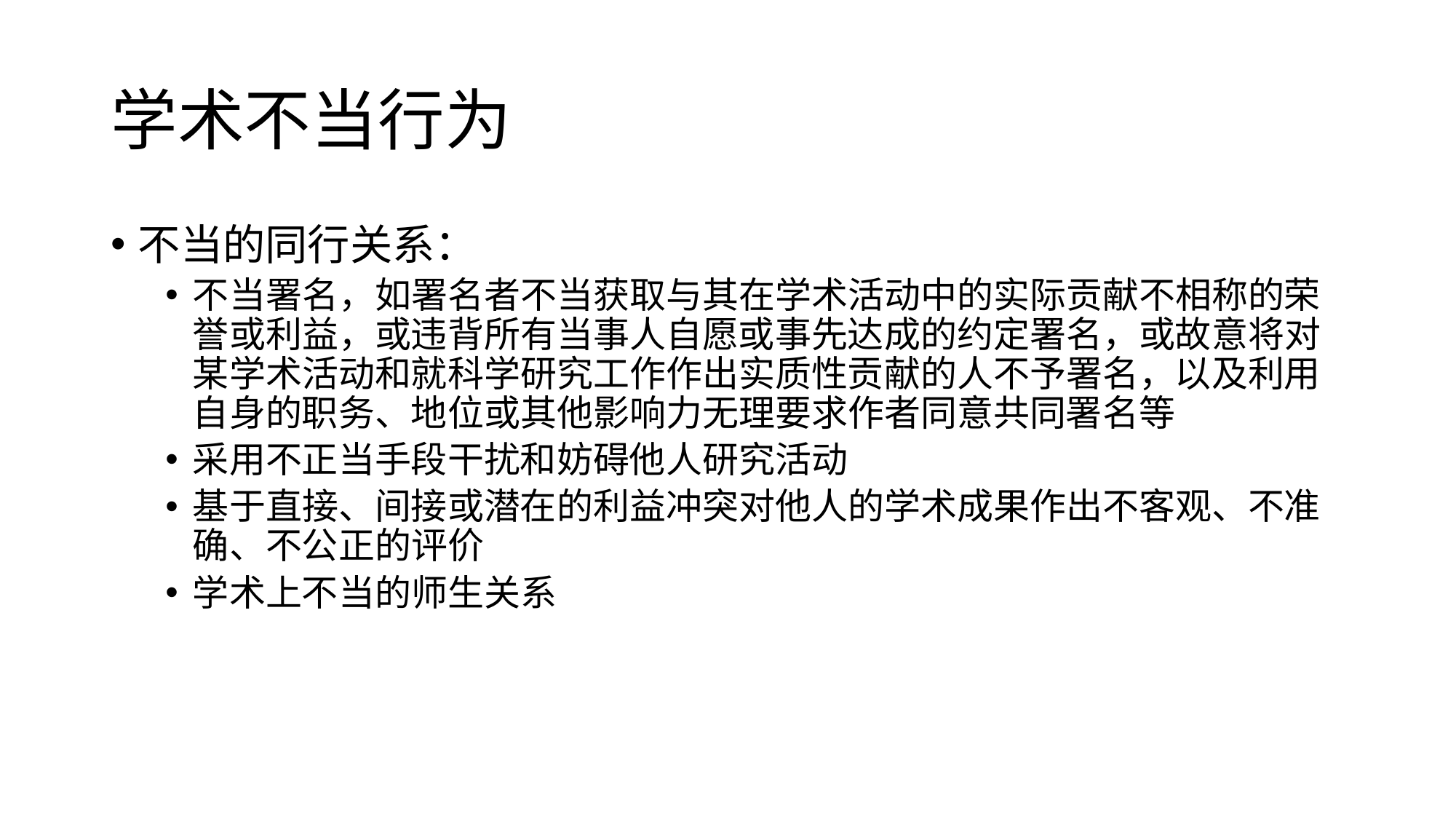

# 学术不当行为
不当的同行关系：
不当署名，如署名者不当获取与其在学术活动中的实际贡献不相称的荣誉或利益，或违背所有当事人自愿或事先达成的约定署名，或故意将对某学术活动和就科学研究工作作出实质性贡献的人不予署名，以及利用自身的职务、地位或其他影响力无理要求作者同意共同署名等
采用不正当手段干扰和妨碍他人研究活动
基于直接、间接或潜在的利益冲突对他人的学术成果作出不客观、不准确、不公正的评价
学术上不当的师生关系